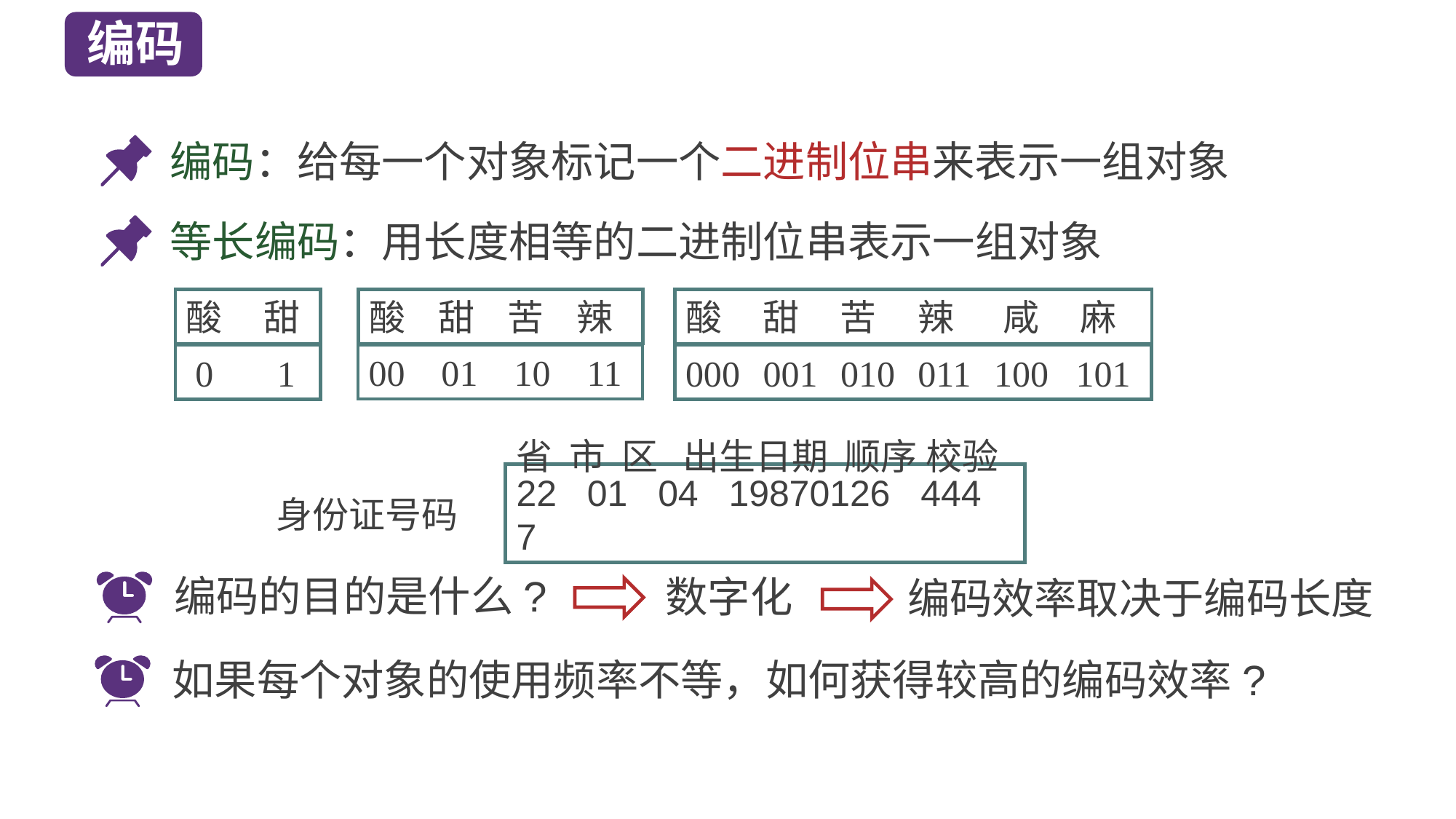

编码

编码：给每一个对象标记一个二进制位串来表示一组对象

等长编码：用长度相等的二进制位串表示一组对象

酸     甜
酸    甜    苦    辣
酸     甜     苦     辣      咸     麻
00    01    10    11
000   001   010   011   100   101
 0       1
省  市  区   出生日期  顺序 校验
身份证号码
22   01   04   19870126   444   7
编码的目的是什么?

数字化

编码效率取决于编码长度

如果每个对象的使用频率不等，如何获得较高的编码效率?